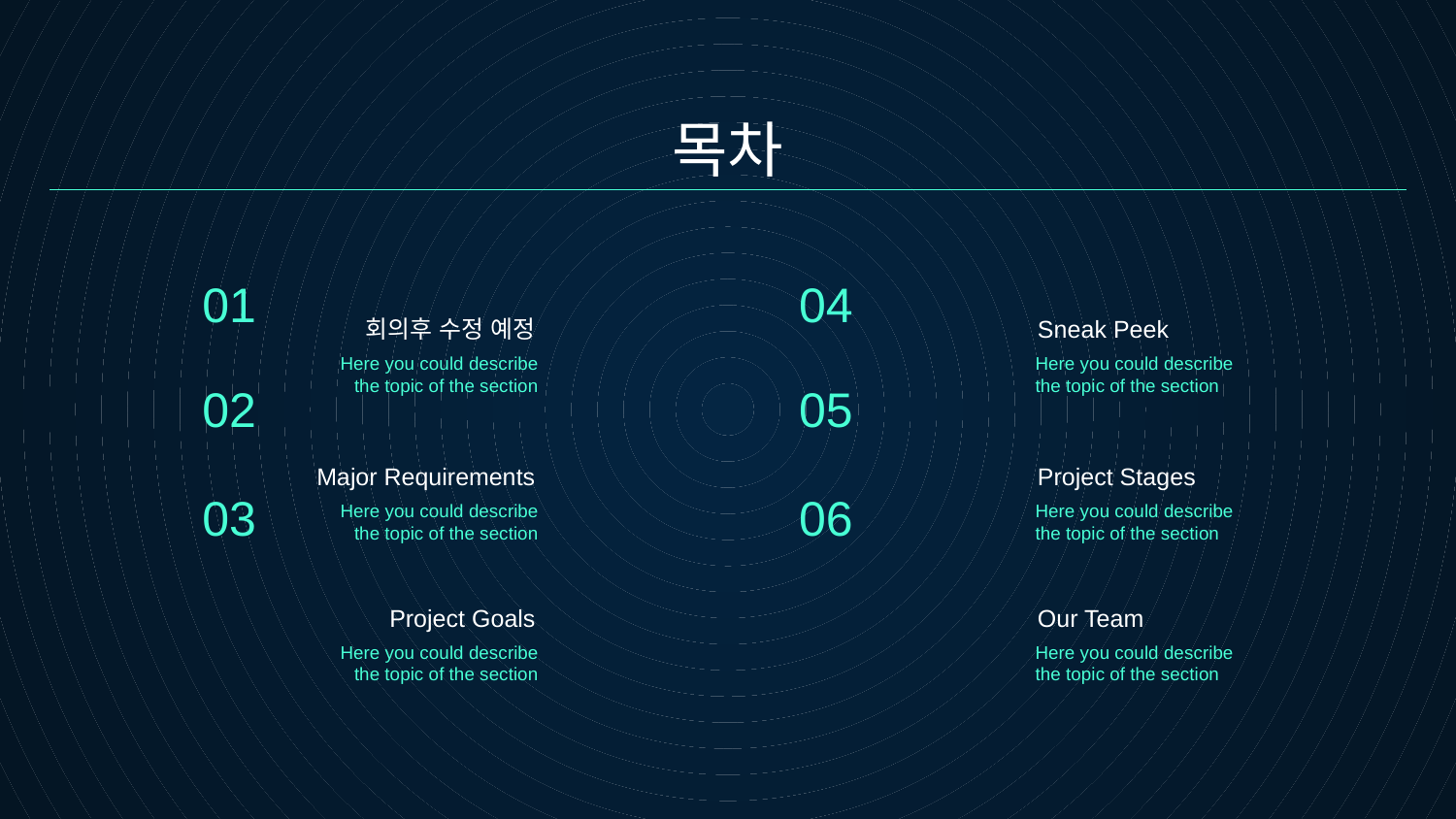

# 목차
01
04
회의후 수정 예정
Sneak Peek
Here you could describe
the topic of the section
Here you could describe
the topic of the section
02
05
03
06
Major Requirements
Project Stages
Here you could describe
the topic of the section
Here you could describe
the topic of the section
Project Goals
Our Team
Here you could describe
the topic of the section
Here you could describe
the topic of the section